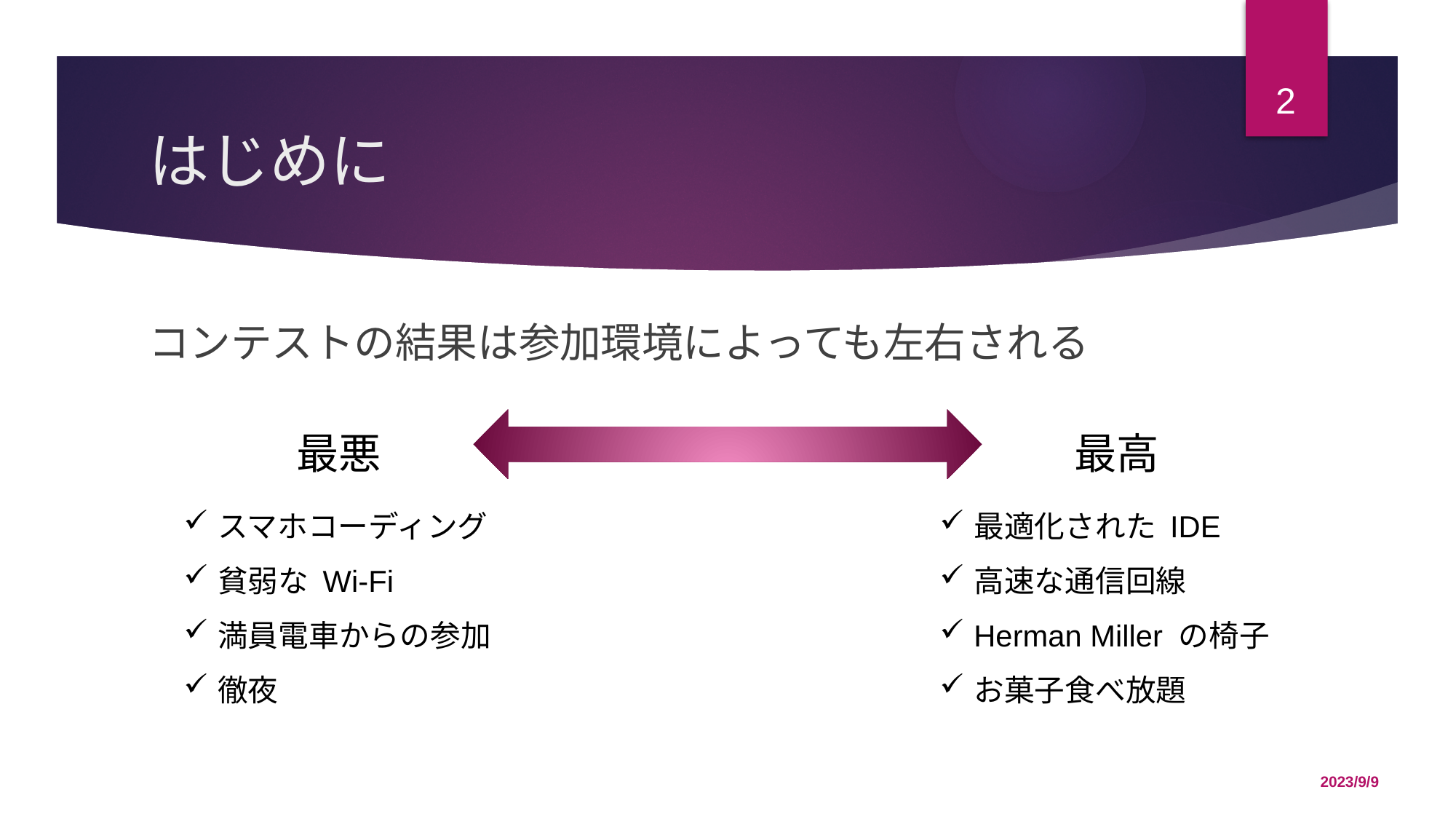

2
# はじめに
コンテストの結果は参加環境によっても左右される

最悪
最高
スマホコーディング
貧弱な Wi-Fi
満員電車からの参加
徹夜
最適化された IDE
高速な通信回線
Herman Miller の椅子
お菓子食べ放題
2023/9/9